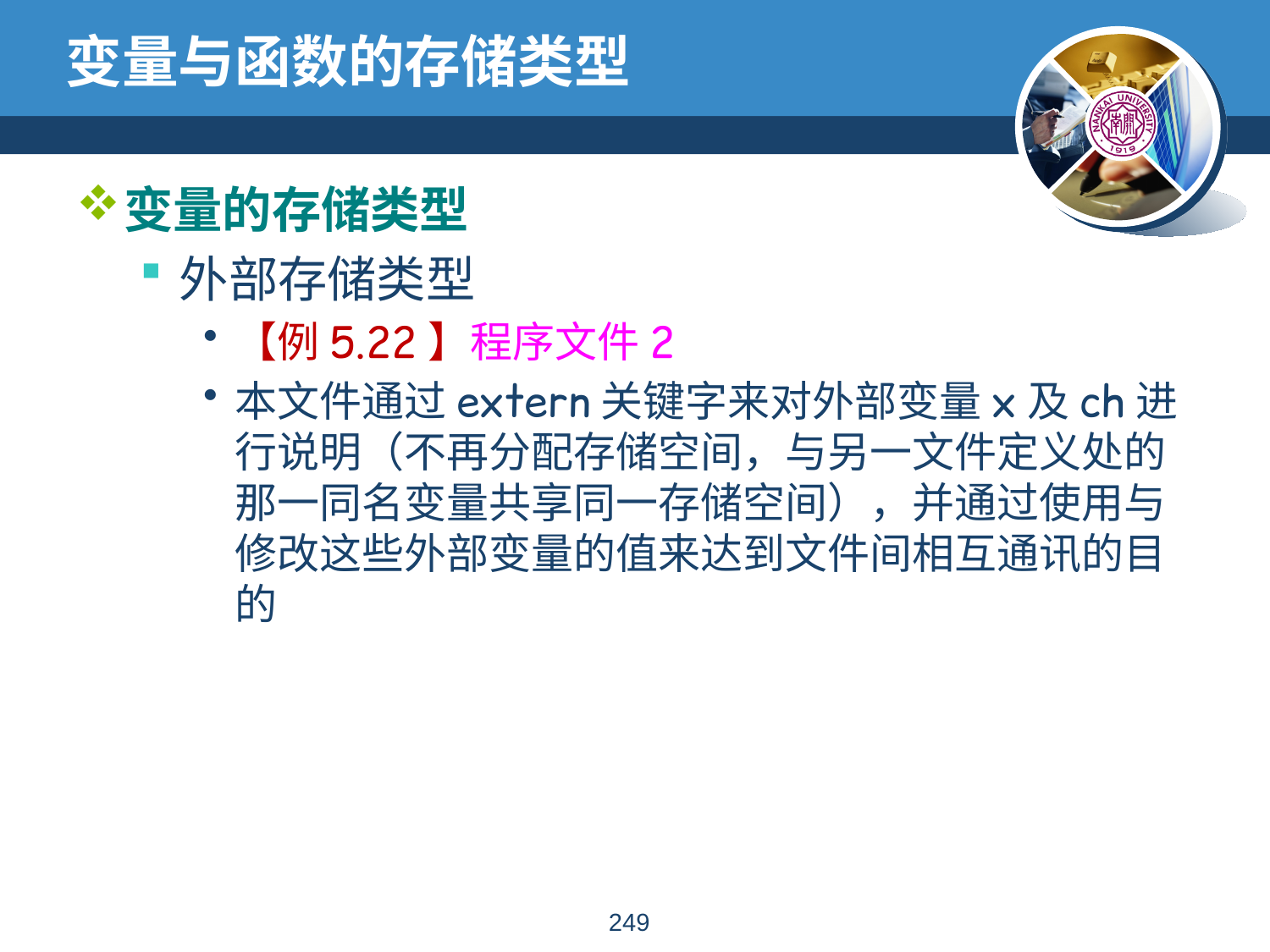

# 变量与函数的存储类型
变量的存储类型
外部存储类型
【例5.22】程序文件2
本文件通过extern关键字来对外部变量x及ch进行说明（不再分配存储空间，与另一文件定义处的那一同名变量共享同一存储空间），并通过使用与修改这些外部变量的值来达到文件间相互通讯的目的
249